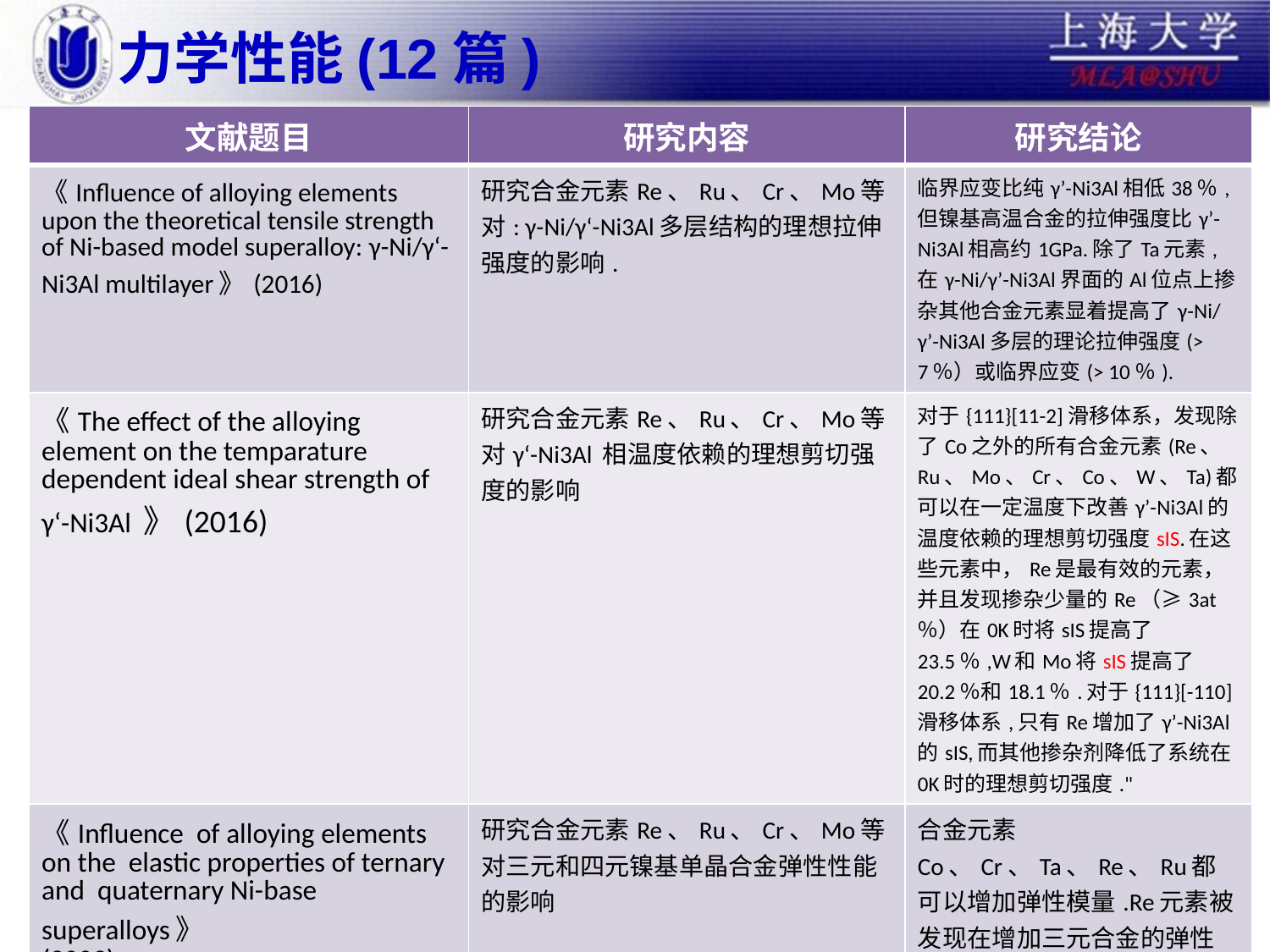

# 力学性能(12篇)
| 文献题目 | 研究内容 | 研究结论 |
| --- | --- | --- |
| 《Influence of alloying elements upon the theoretical tensile strength of Ni-based model superalloy: γ-Ni/γ‘-Ni3Al multilayer》(2016) | 研究合金元素Re、Ru、Cr、Mo等对: γ-Ni/γ‘-Ni3Al多层结构的理想拉伸强度的影响. | 临界应变比纯γ’-Ni3Al相低38％,但镍基高温合金的拉伸强度比γ’-Ni3Al相高约1GPa.除了Ta元素,在γ-Ni/γ’-Ni3Al界面的Al位点上掺杂其他合金元素显着提高了γ-Ni/γ’-Ni3Al多层的理论拉伸强度(> 7％）或临界应变(> 10％). |
| 《The effect of the alloying element on the temparature dependent ideal shear strength of γ‘-Ni3Al 》(2016) | 研究合金元素Re、Ru、Cr、Mo等对γ‘-Ni3Al 相温度依赖的理想剪切强度的影响 | 对于{111}[11-2]滑移体系，发现除了Co之外的所有合金元素(Re、Ru、Mo、Cr、Co、W、Ta)都可以在一定温度下改善γ’-Ni3Al的温度依赖的理想剪切强度sIS.在这些元素中，Re是最有效的元素，并且发现掺杂少量的Re（≥3at％）在0K时将sIS提高了23.5％,W和Mo将sIS提高了20.2％和18.1％.对于{111}[-110]滑移体系,只有Re增加了γ’-Ni3Al的sIS,而其他掺杂剂降低了系统在0K时的理想剪切强度." |
| 《Influence of alloying elements on the elastic properties of ternary and quaternary Ni-base superalloys》 (2009) | 研究合金元素Re、Ru、Cr、Mo等对三元和四元镍基单晶合金弹性性能的影响 | 合金元素Co、Cr、Ta、Re、Ru都可以增加弹性模量.Re元素被发现在增加三元合金的弹性模量方面是最有效的.在四元合金中,Ni-Al-Re-Ru体系具有最大的模量. |